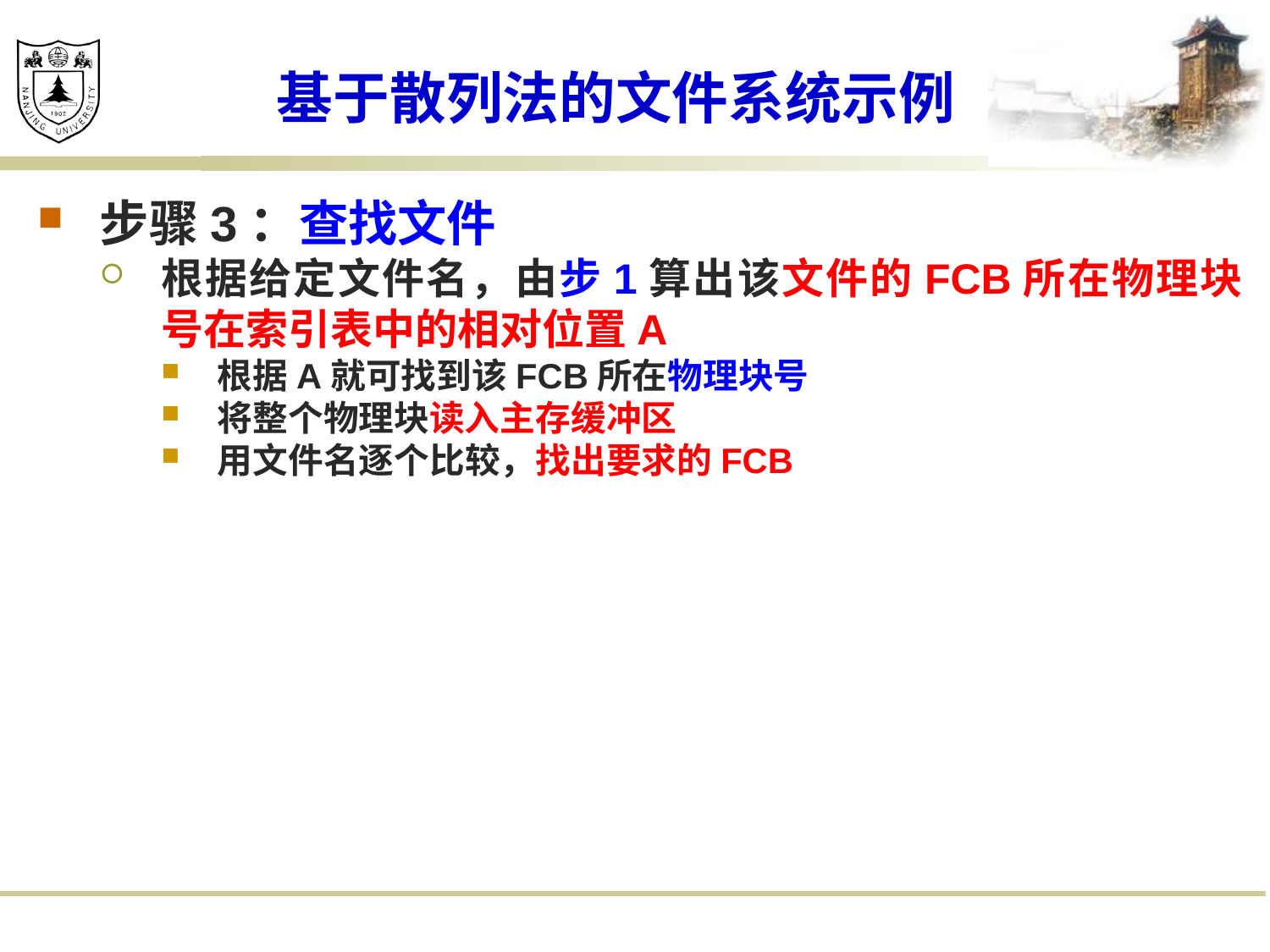

# 基于散列法的文件系统示例
步骤3：查找文件
根据给定文件名，由步1算出该文件的FCB所在物理块号在索引表中的相对位置A
根据A就可找到该FCB所在物理块号
将整个物理块读入主存缓冲区
用文件名逐个比较，找出要求的FCB

57